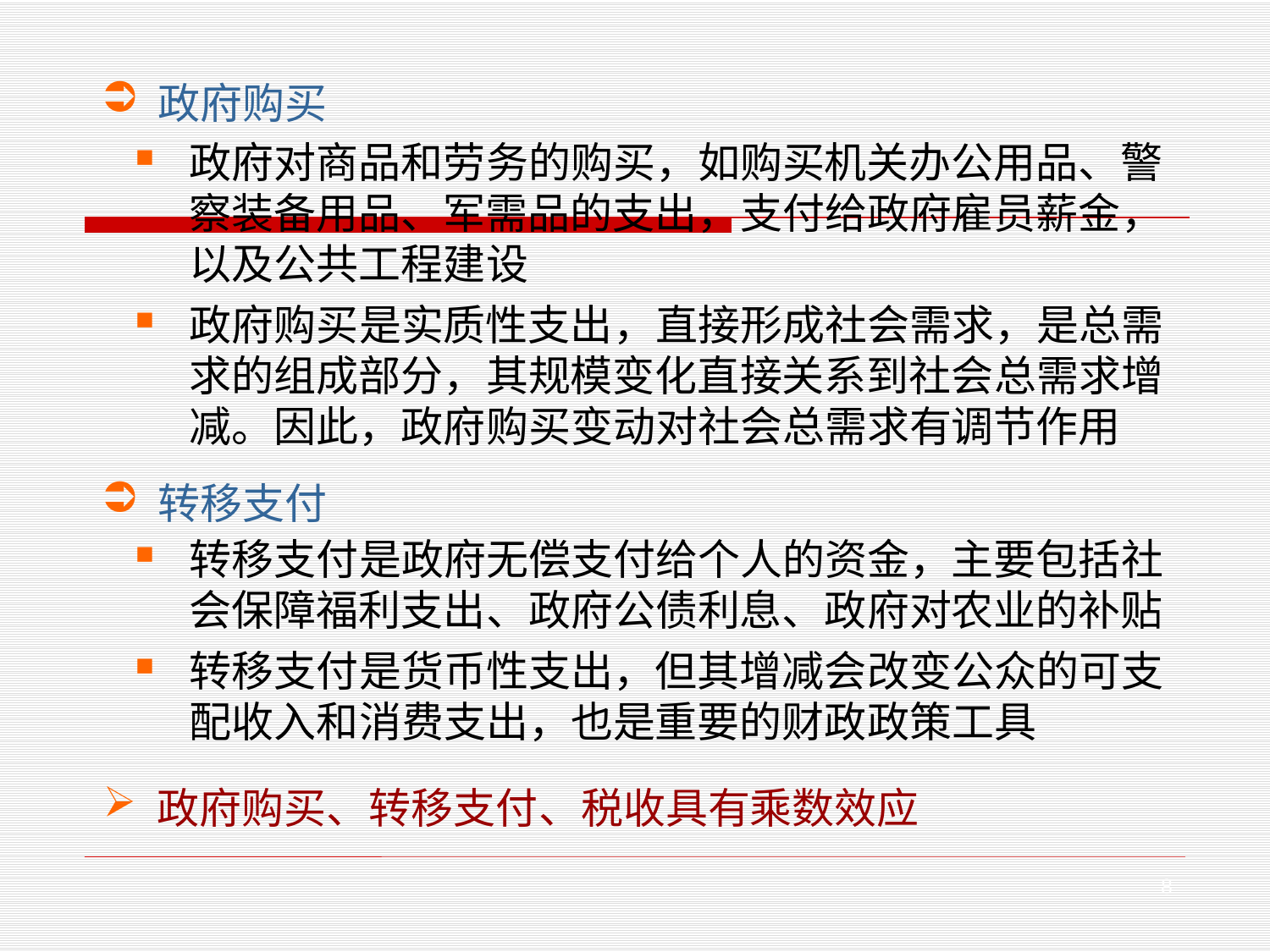

政府购买
政府对商品和劳务的购买，如购买机关办公用品、警察装备用品、军需品的支出，支付给政府雇员薪金，以及公共工程建设
政府购买是实质性支出，直接形成社会需求，是总需求的组成部分，其规模变化直接关系到社会总需求增减。因此，政府购买变动对社会总需求有调节作用
 转移支付
转移支付是政府无偿支付给个人的资金，主要包括社会保障福利支出、政府公债利息、政府对农业的补贴
转移支付是货币性支出，但其增减会改变公众的可支配收入和消费支出，也是重要的财政政策工具
政府购买、转移支付、税收具有乘数效应
8